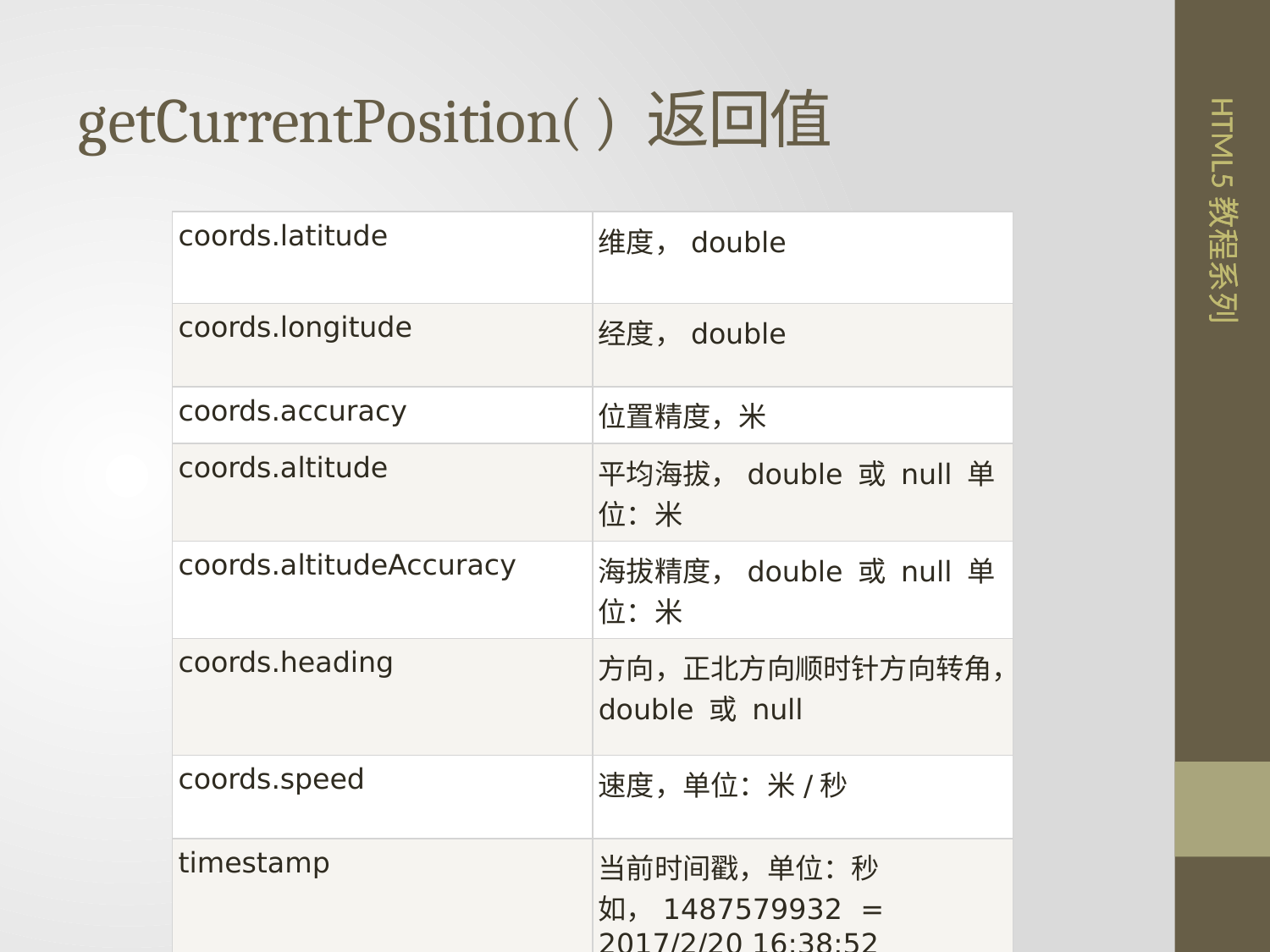

# getCurrentPosition( ) 返回值
| coords.latitude | 维度，double |
| --- | --- |
| coords.longitude | 经度，double |
| coords.accuracy | 位置精度，米 |
| coords.altitude | 平均海拔，double 或 null 单位：米 |
| coords.altitudeAccuracy | 海拔精度，double 或 null 单位：米 |
| coords.heading | 方向，正北方向顺时针方向转角，double 或 null |
| coords.speed | 速度，单位：米/秒 |
| timestamp | 当前时间戳，单位：秒 如，1487579932 = 2017/2/20 16:38:52 |